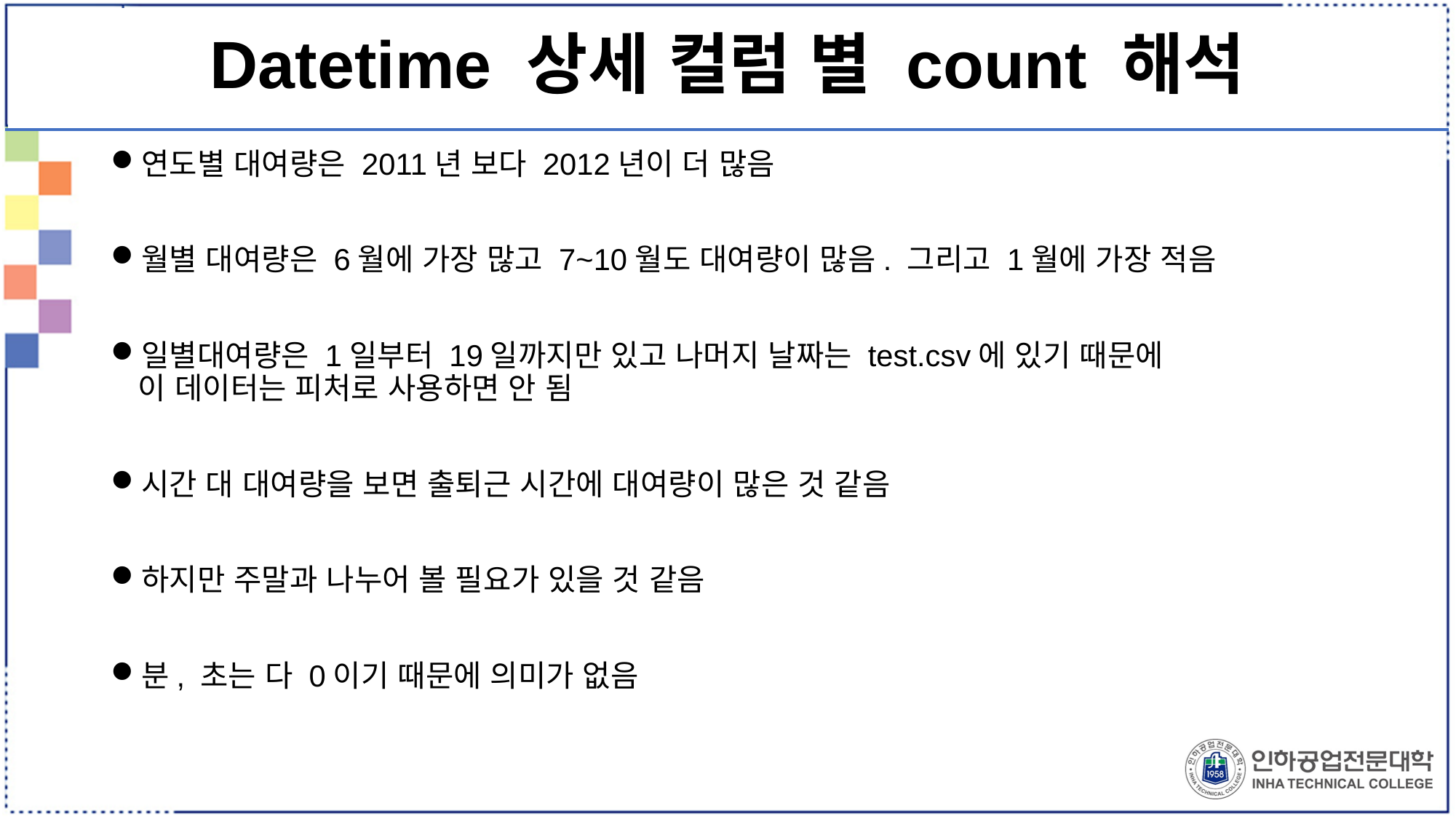

# Datetime 상세 컬럼 별 count 해석
연도별 대여량은 2011년 보다 2012년이 더 많음

월별 대여량은 6월에 가장 많고 7~10월도 대여량이 많음. 그리고 1월에 가장 적음

일별대여량은 1일부터 19일까지만 있고 나머지 날짜는 test.csv에 있기 때문에
이 데이터는 피처로 사용하면 안 됨

시간 대 대여량을 보면 출퇴근 시간에 대여량이 많은 것 같음

하지만 주말과 나누어 볼 필요가 있을 것 같음

분, 초는 다 0이기 때문에 의미가 없음